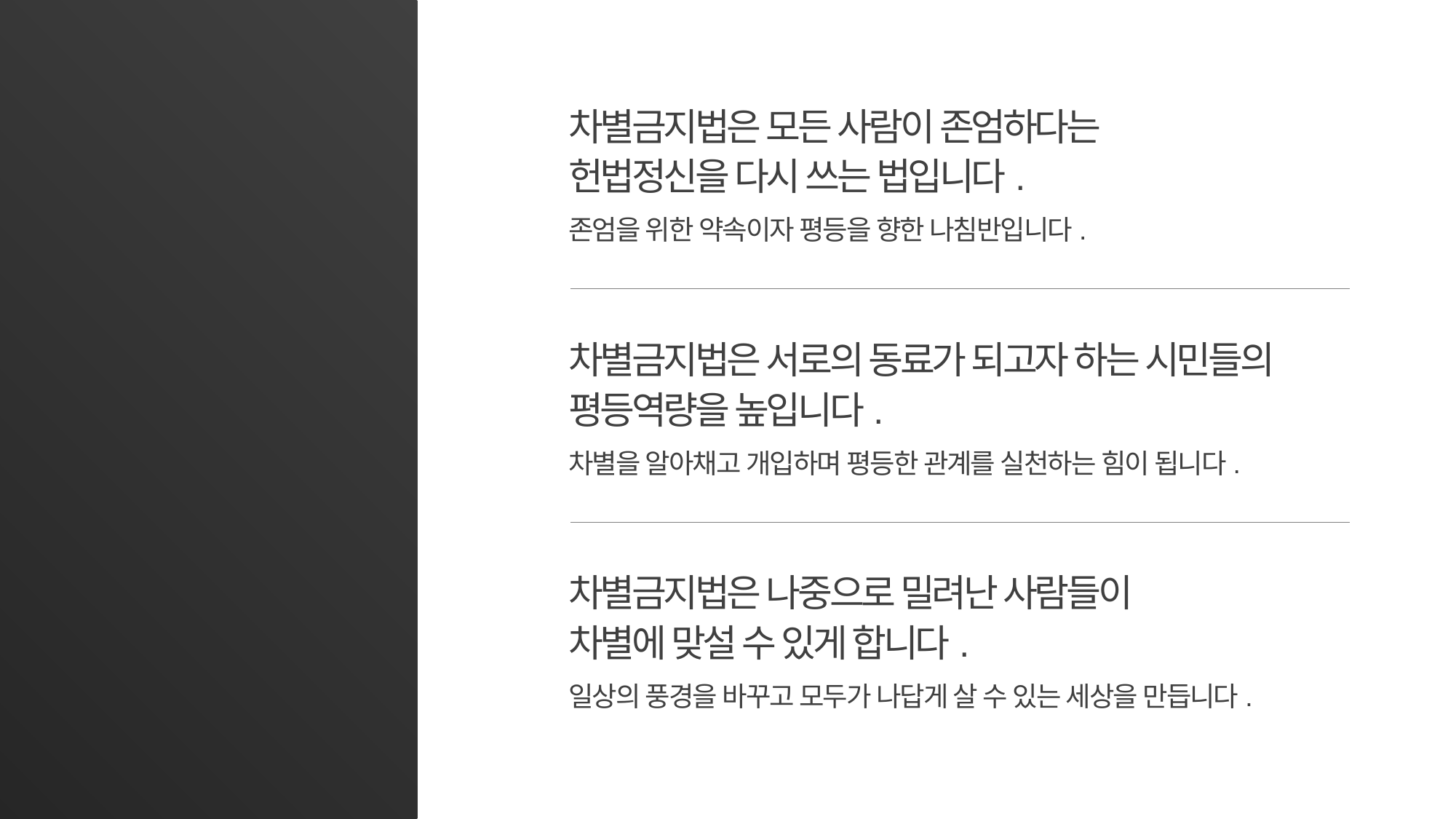

슬라이드
제목을
입력하세요
차별금지법은 모든 사람이 존엄하다는
헌법정신을 다시 쓰는 법입니다.
존엄을 위한 약속이자 평등을 향한 나침반입니다.
차별금지법은 서로의 동료가 되고자 하는 시민들의
평등역량을 높입니다.
차별을 알아채고 개입하며 평등한 관계를 실천하는 힘이 됩니다.
작은 설명 글을 입력하세요
차별금지법은 나중으로 밀려난 사람들이
차별에 맞설 수 있게 합니다.
일상의 풍경을 바꾸고 모두가 나답게 살 수 있는 세상을 만듭니다.